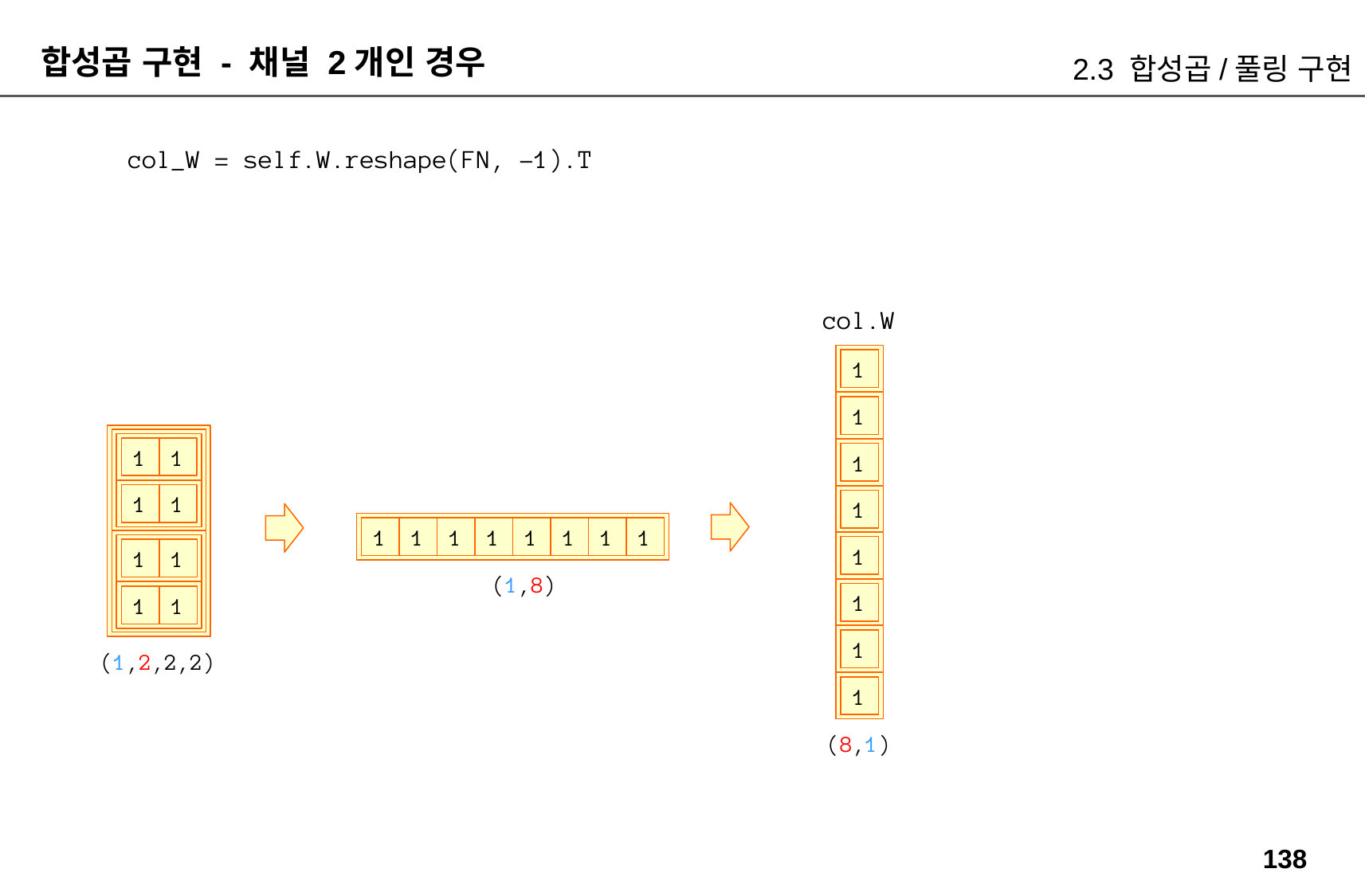

합성곱 구현 - 채널 2개인 경우
2.3 합성곱/풀링 구현
col_W = self.W.reshape(FN, -1).T
col.W

1

1

1

1

1
1

1
1

1
1
1
1
1
1
1
1

1

1

1

1

1
1
(1,8)

1
1
(1,2,2,2)
(8,1)